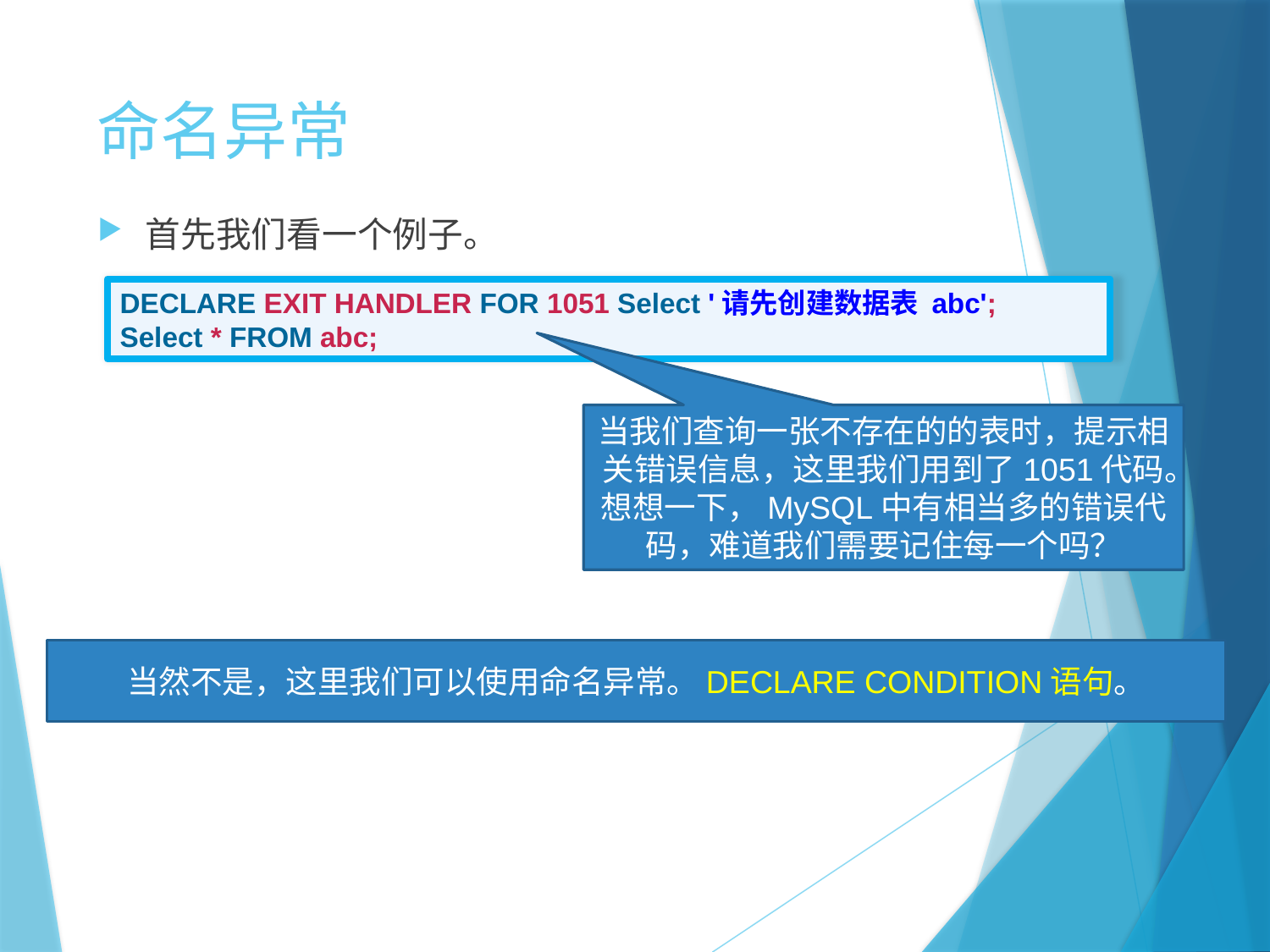

# 命名异常
首先我们看一个例子。

DECLARE EXIT HANDLER FOR 1051 Select '请先创建数据表 abc';
Select * FROM abc;
当我们查询一张不存在的的表时，提示相关错误信息，这里我们用到了1051代码。想想一下，MySQL中有相当多的错误代码，难道我们需要记住每一个吗？
当然不是，这里我们可以使用命名异常。DECLARE CONDITION语句。